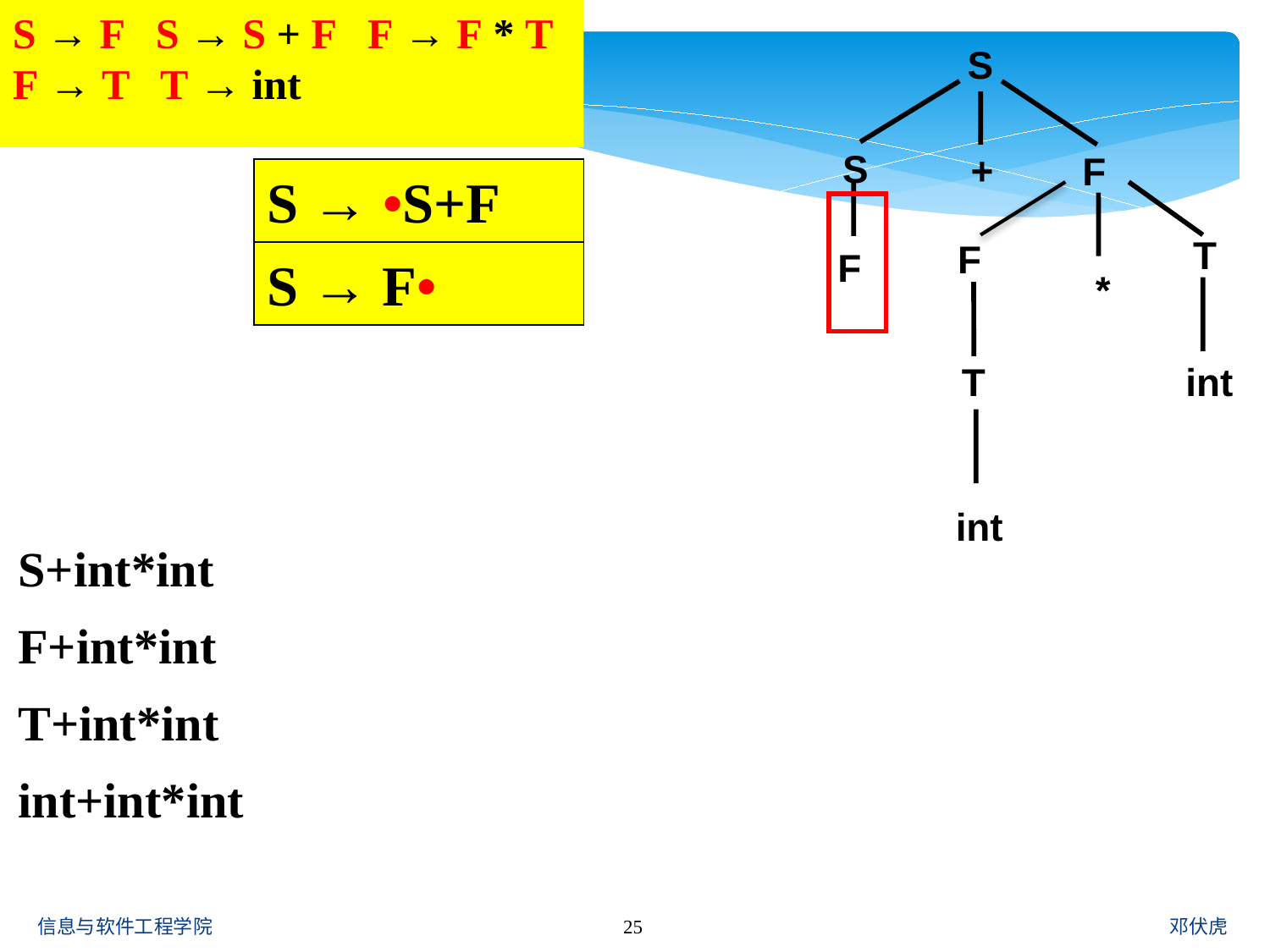

S → F   S → S + F   F → F * T
F → T   T → int
S

S
+
F

S+int*int
F+int*int
T+int*int
int+int*int
S → •S+F

T
F
F
S → F•
S → •F
*

T
int

int
信息与软件工程学院
25
邓伏虎